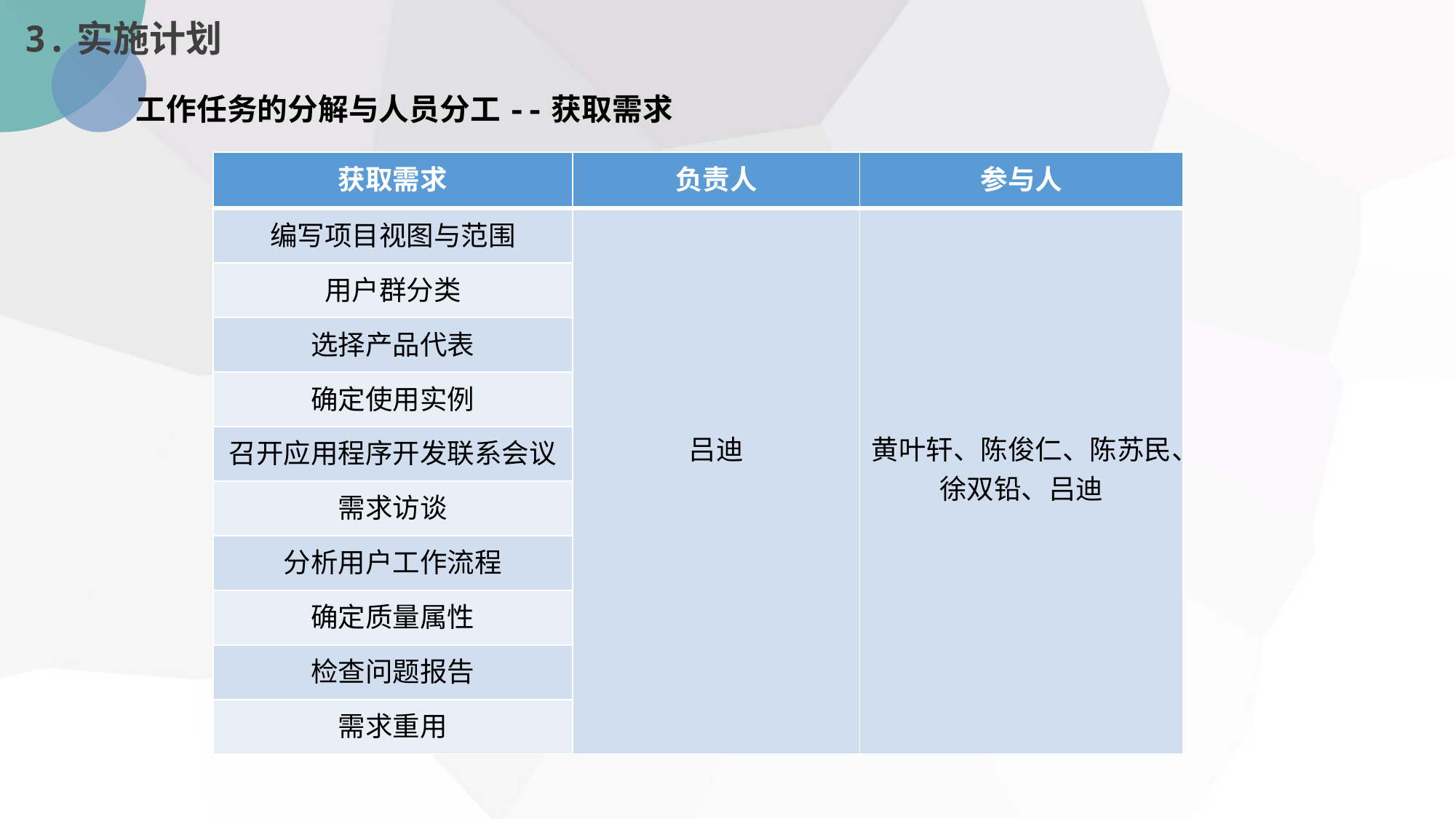

3.实施计划

工作任务的分解与人员分工--获取需求
| 获取需求 | 负责人 | 参与人 |
| --- | --- | --- |
| 编写项目视图与范围 | 吕迪 | 黄叶轩、陈俊仁、陈苏民、徐双铅、吕迪 |
| 用户群分类 |  |  |
| 选择产品代表 |  |  |
| 确定使用实例 |  |  |
| 召开应用程序开发联系会议 |  |  |
| 需求访谈 |  |  |
| 分析用户工作流程 |  |  |
| 确定质量属性 |  |  |
| 检查问题报告 |  |  |
| 需求重用 |  |  |